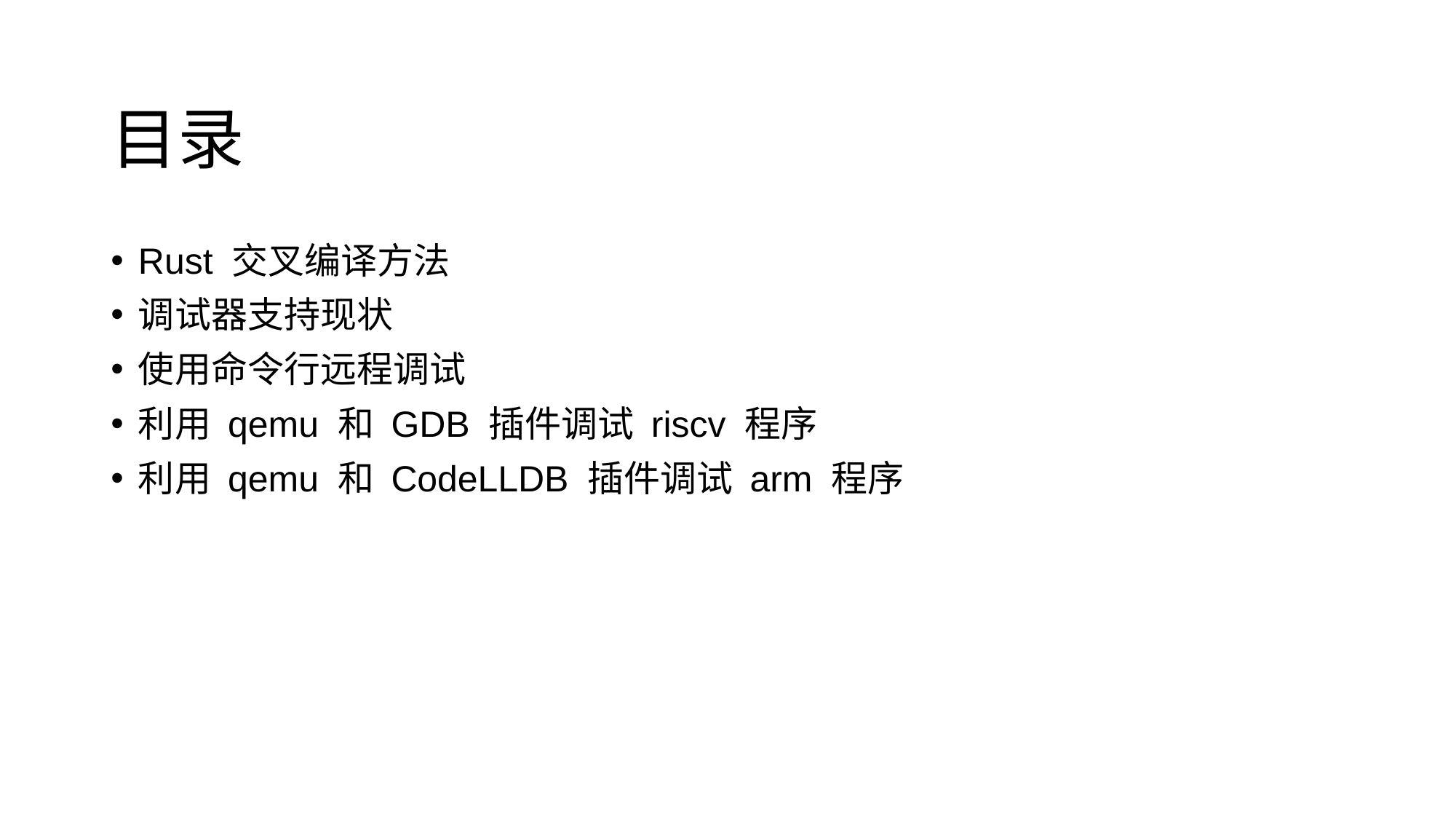

# 目录
Rust 交叉编译方法
调试器支持现状
使用命令行远程调试
利用 qemu 和 GDB 插件调试 riscv 程序
利用 qemu 和 CodeLLDB 插件调试 arm 程序